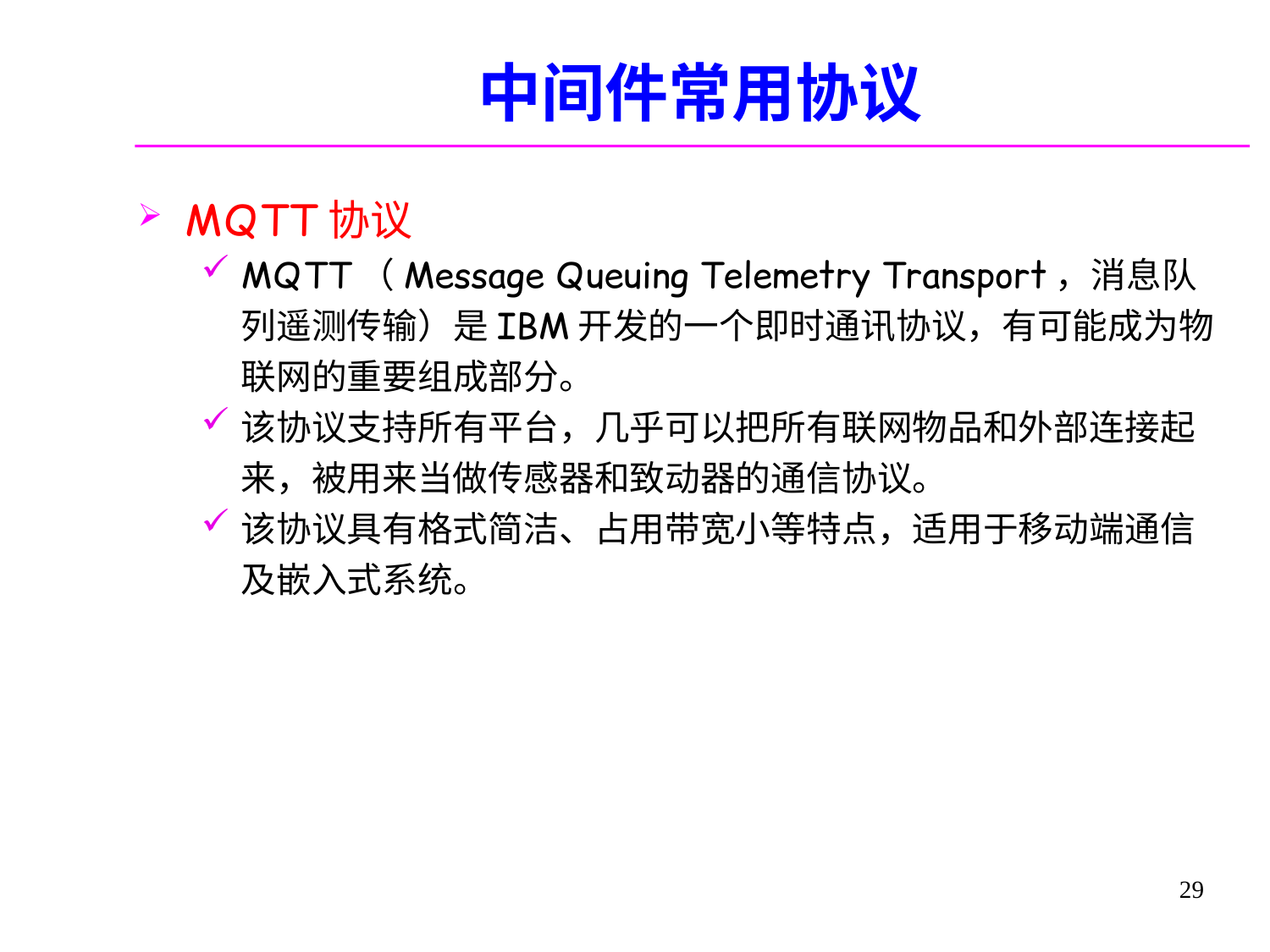

# 中间件常用协议
MQTT协议
MQTT（Message Queuing Telemetry Transport，消息队列遥测传输）是IBM开发的一个即时通讯协议，有可能成为物联网的重要组成部分。
该协议支持所有平台，几乎可以把所有联网物品和外部连接起来，被用来当做传感器和致动器的通信协议。
该协议具有格式简洁、占用带宽小等特点，适用于移动端通信及嵌入式系统。
29